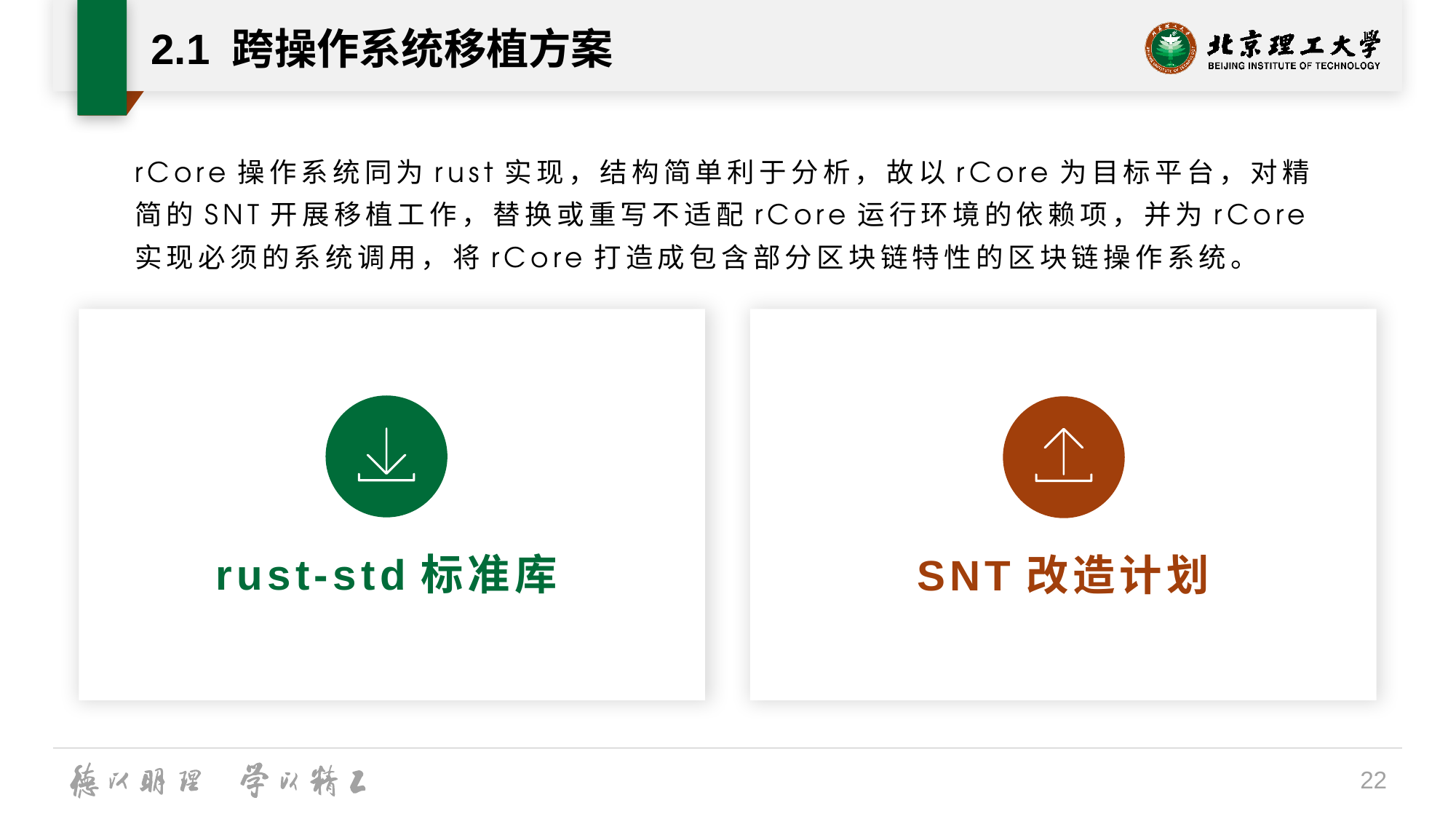

# 2.1 跨操作系统移植方案
rCore操作系统同为rust实现，结构简单利于分析，故以rCore为目标平台，对精简的SNT开展移植工作，替换或重写不适配rCore运行环境的依赖项，并为rCore实现必须的系统调用，将rCore打造成包含部分区块链特性的区块链操作系统。

rust-std标准库
SNT改造计划